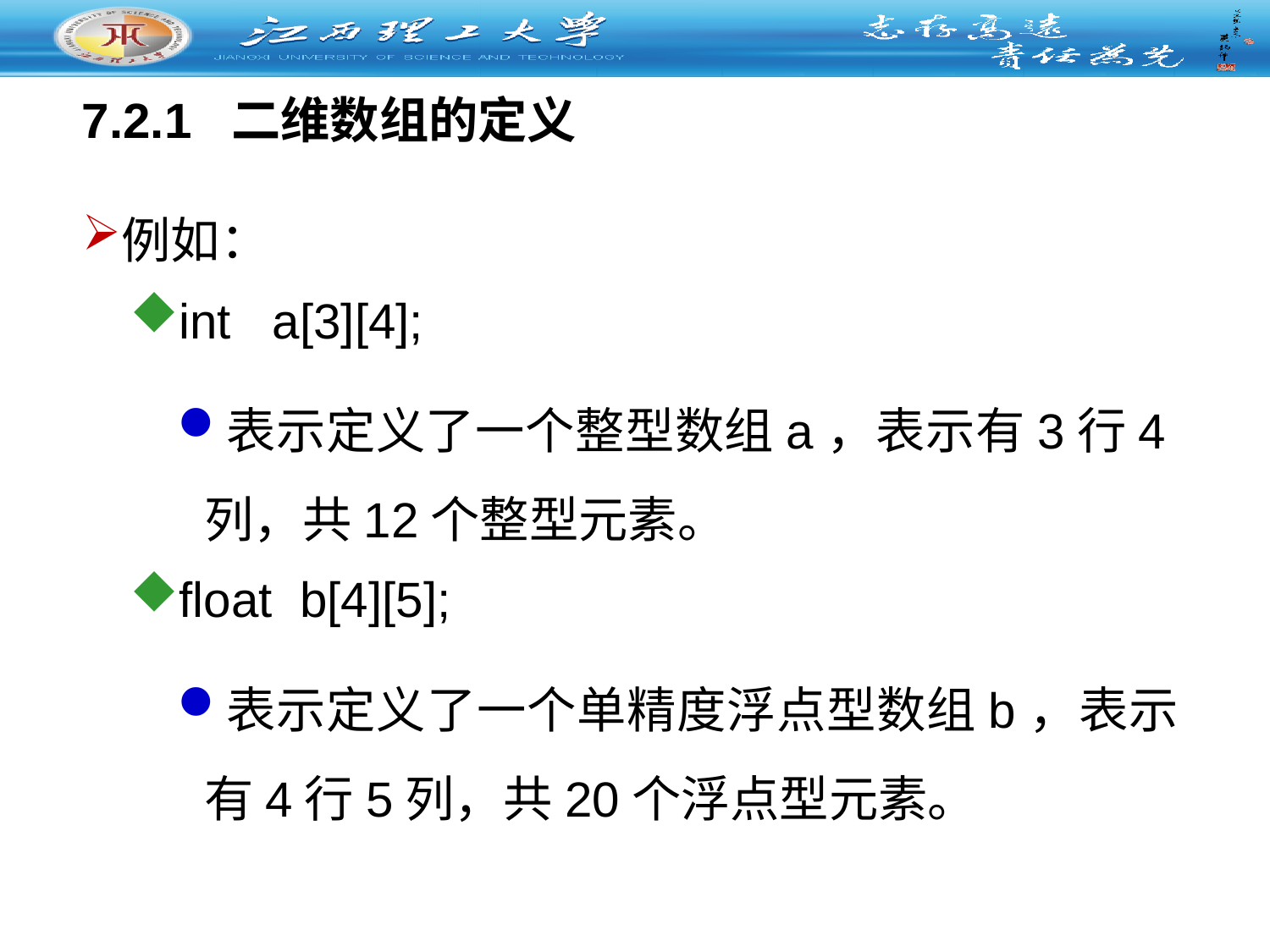

# 7.2.1  二维数组的定义
例如：
int   a[3][4];
表示定义了一个整型数组a，表示有3行4列，共12个整型元素。
float  b[4][5];
表示定义了一个单精度浮点型数组b，表示有4行5列，共20个浮点型元素。